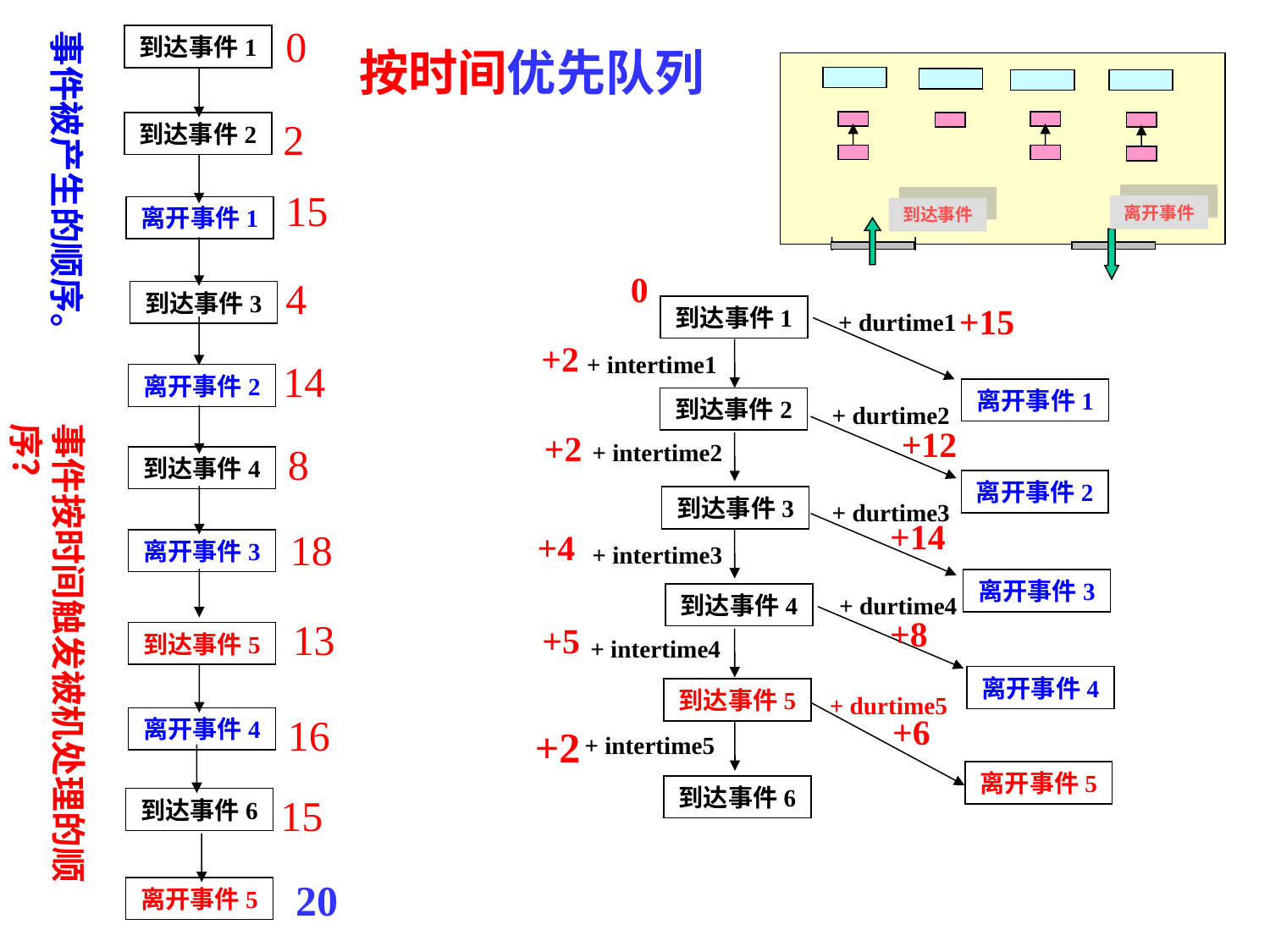

0
事件被产生的顺序。
到达事件1
按时间优先队列

离开事件
到达事件

到达事件2
2

离开事件1
15

到达事件3
0
4
+15
到达事件1
+ durtime1

离开事件2

+2

+ intertime1
14
离开事件1
到达事件2
+ durtime2

到达事件4
事件按时间触发被机处理的顺序？
+12
+2
+ intertime2
8

离开事件2

离开事件3
到达事件3
+ durtime3

+14
18
+4

+ intertime3

到达事件5
离开事件3
+ durtime4

到达事件4
+8
13
+5
+ intertime4

离开事件4
离开事件4
到达事件5
+ durtime5
+6
16
+2

+ intertime5

到达事件6
离开事件5
到达事件6
15

离开事件5
20
19